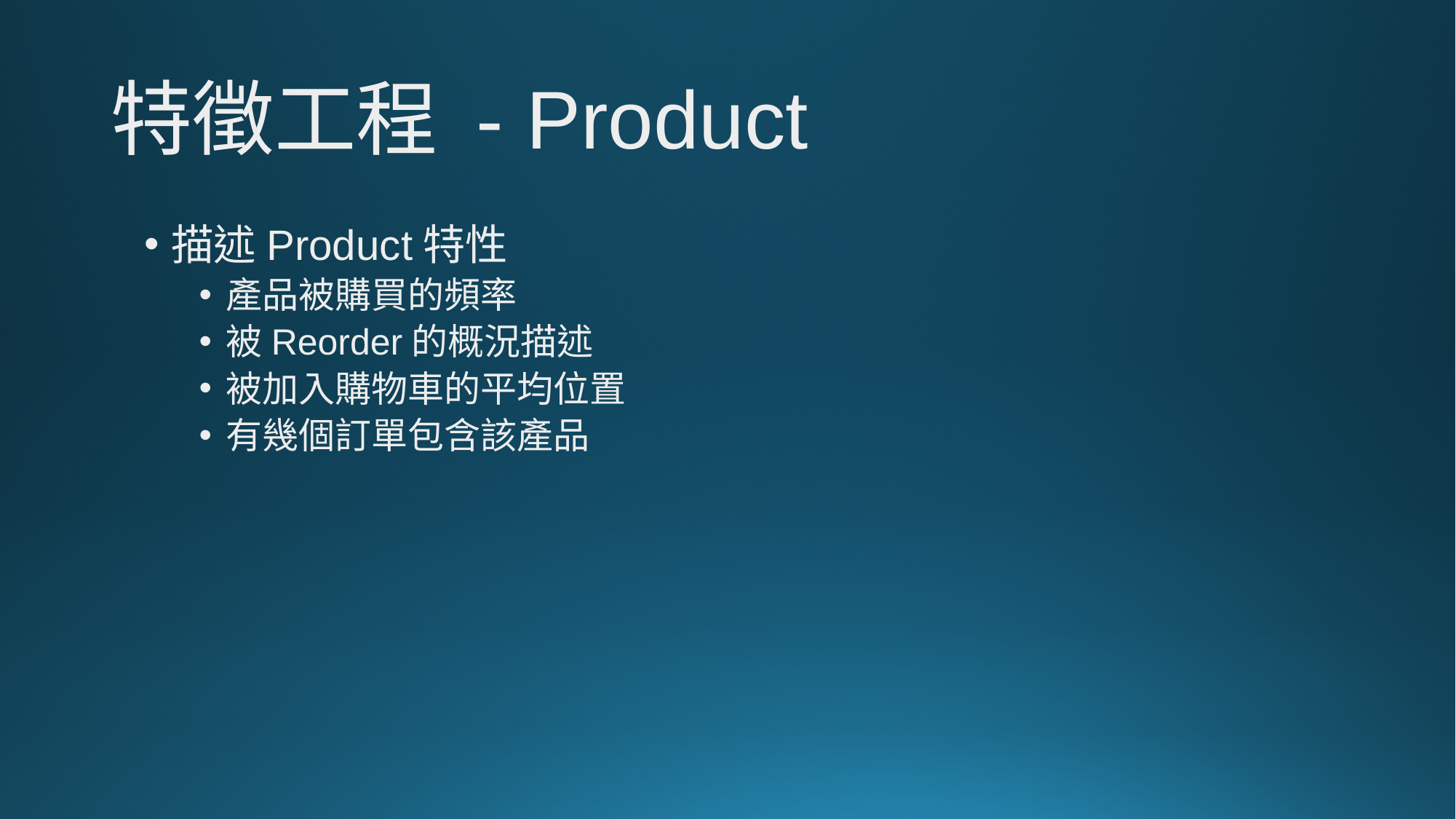

特徵工程 - Product
描述Product特性
產品被購買的頻率
被Reorder的概況描述
被加入購物車的平均位置
有幾個訂單包含該產品